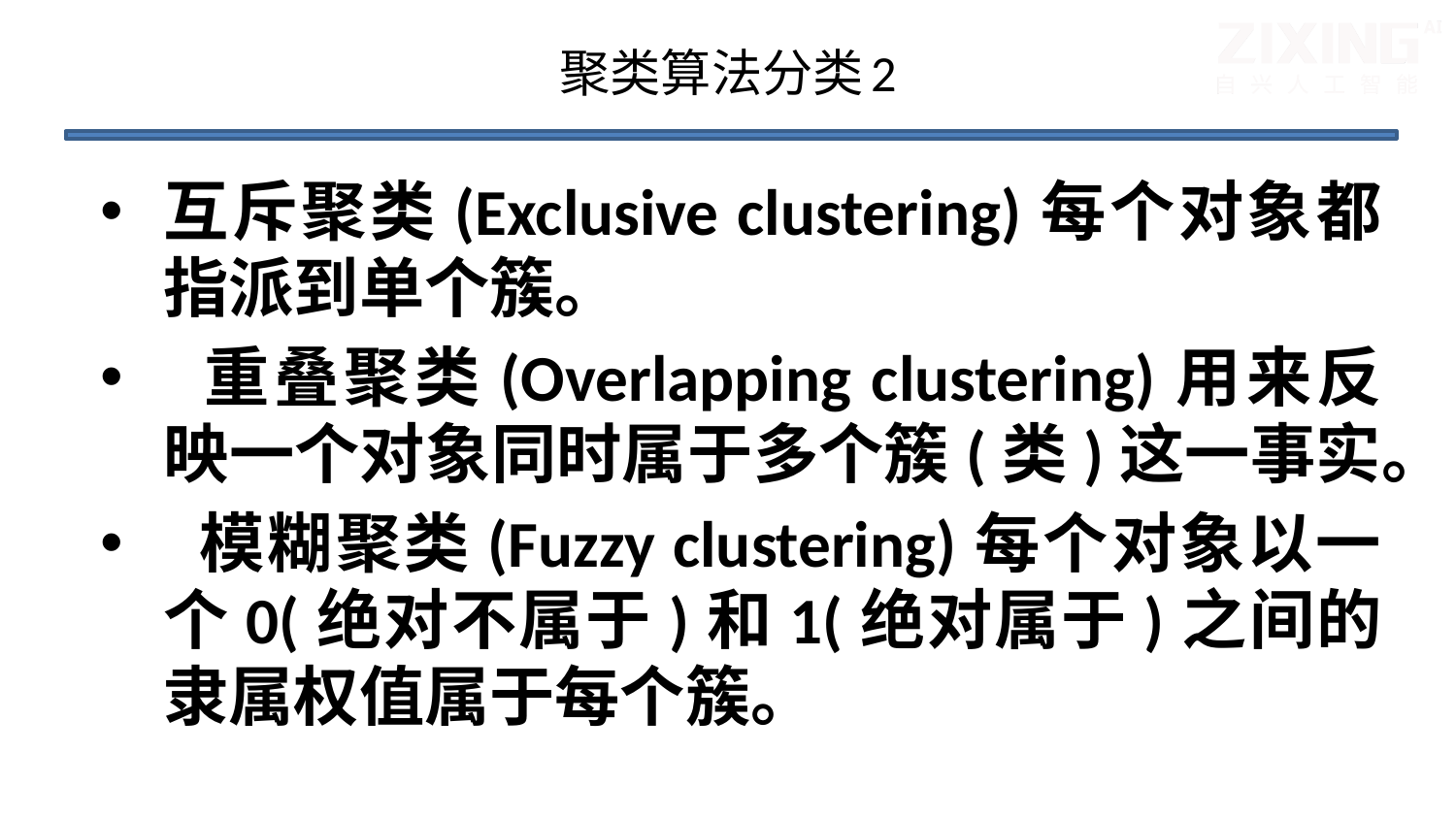

# 聚类算法分类2

互斥聚类(Exclusive clustering)每个对象都指派到单个簇。
 重叠聚类(Overlapping clustering)用来反映一个对象同时属于多个簇(类)这一事实。
 模糊聚类(Fuzzy clustering)每个对象以一个0(绝对不属于)和1(绝对属于)之间的隶属权值属于每个簇。